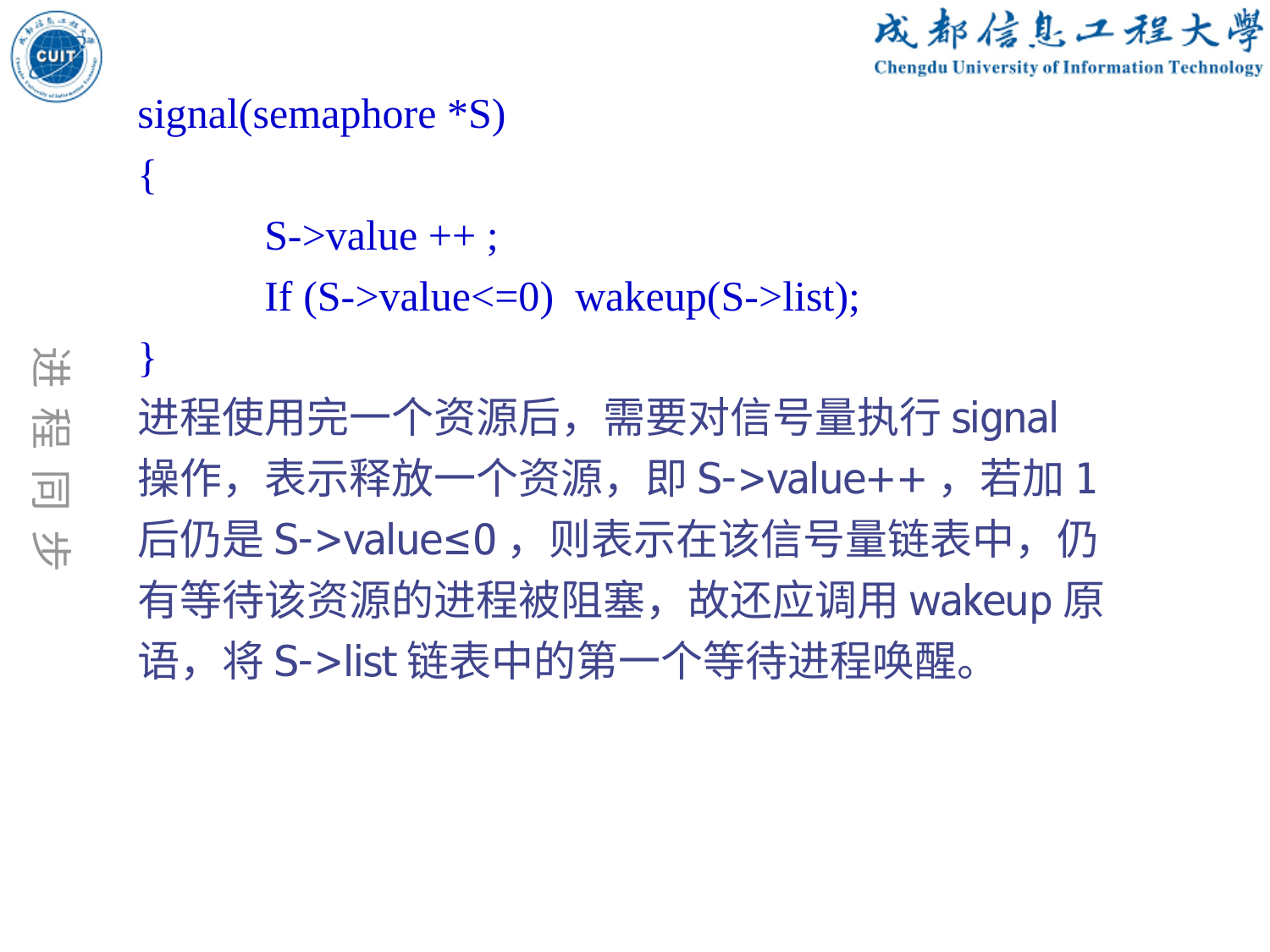

signal(semaphore *S)
{
	S->value ++ ;
	If (S->value<=0)  wakeup(S->list);
}
进程使用完一个资源后，需要对信号量执行signal操作，表示释放一个资源，即S->value++，若加1后仍是S->value≤0，则表示在该信号量链表中，仍有等待该资源的进程被阻塞，故还应调用wakeup原语，将S->list链表中的第一个等待进程唤醒。
 进  程  同  步